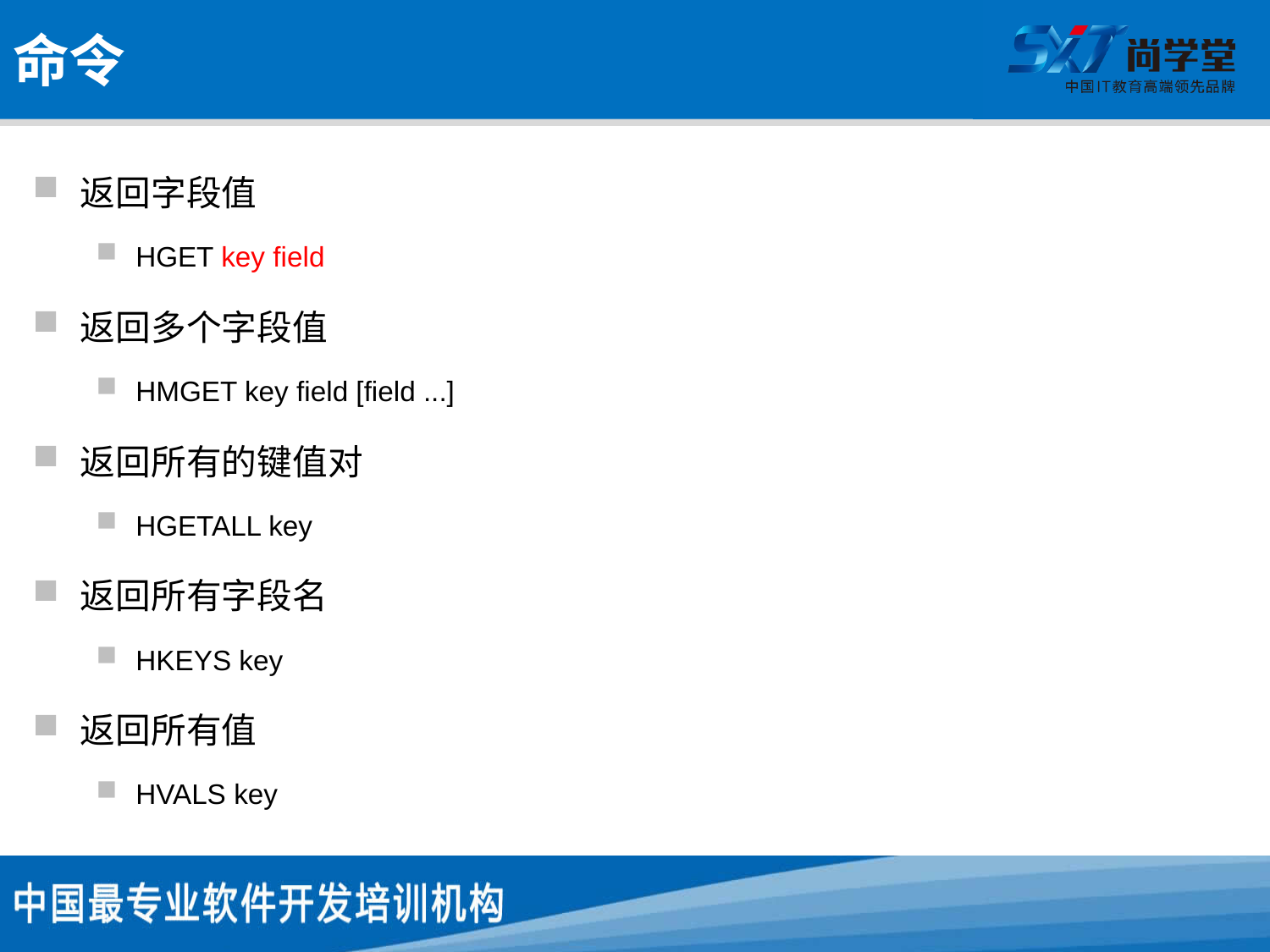

# 命令
返回字段值
HGET key field
返回多个字段值
HMGET key field [field ...]
返回所有的键值对
HGETALL key
返回所有字段名
HKEYS key
返回所有值
HVALS key